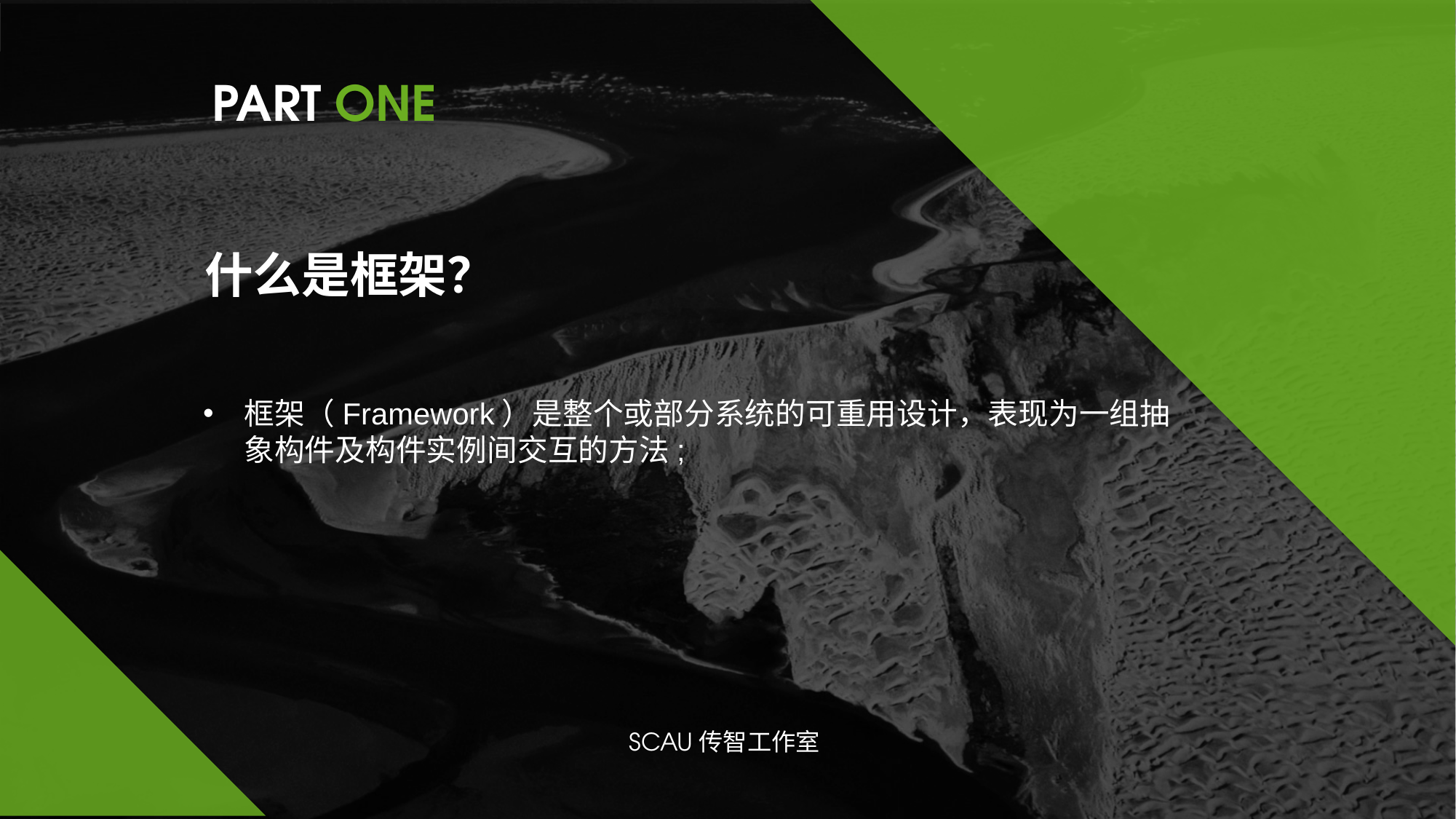

PART ONE
什么是框架？
框架（Framework）是整个或部分系统的可重用设计，表现为一组抽象构件及构件实例间交互的方法;

SCAU传智工作室